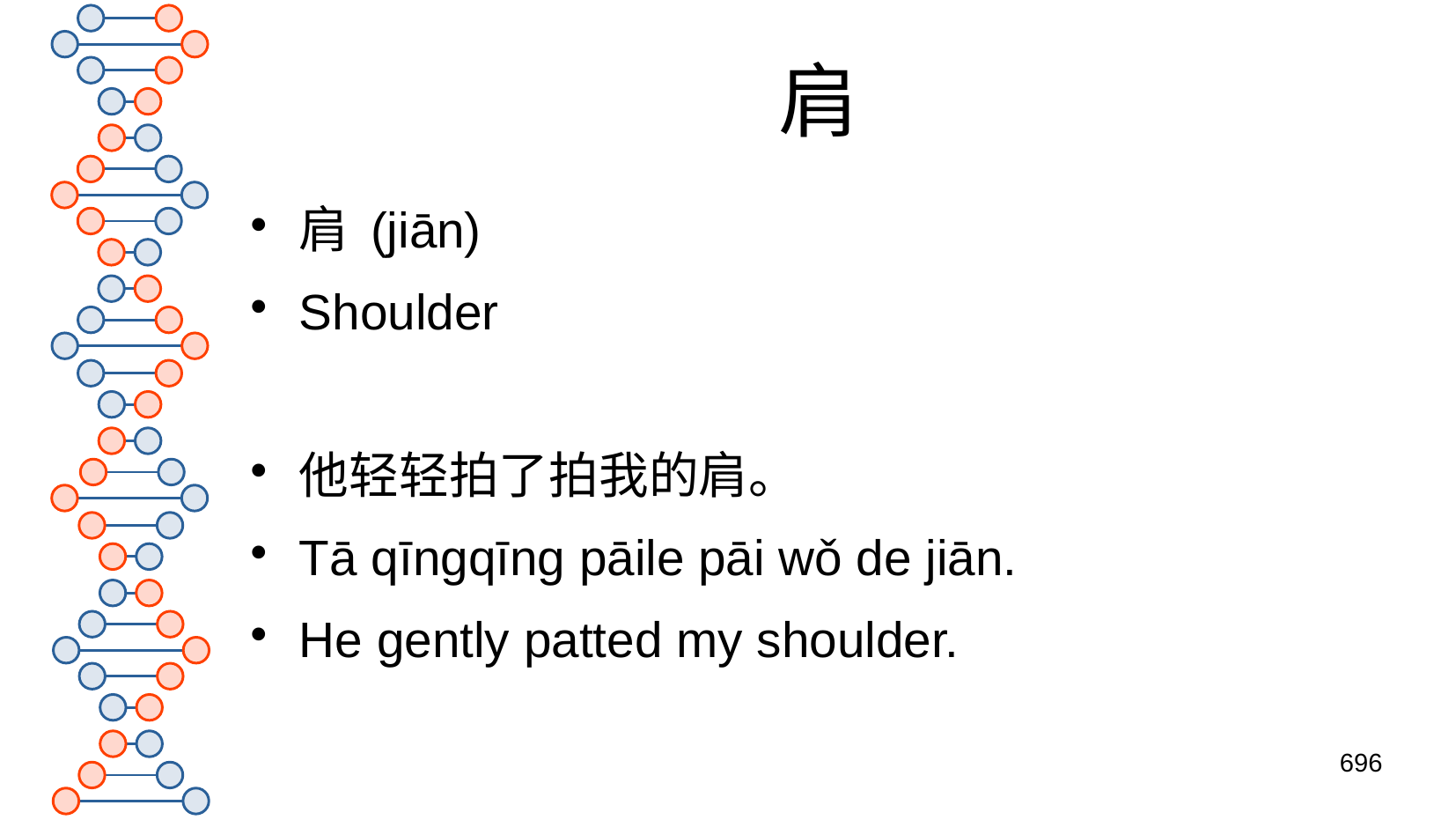

# 肩
肩 (jiān)
Shoulder

他轻轻拍了拍我的肩。
Tā qīngqīng pāile pāi wǒ de jiān.
He gently patted my shoulder.

696